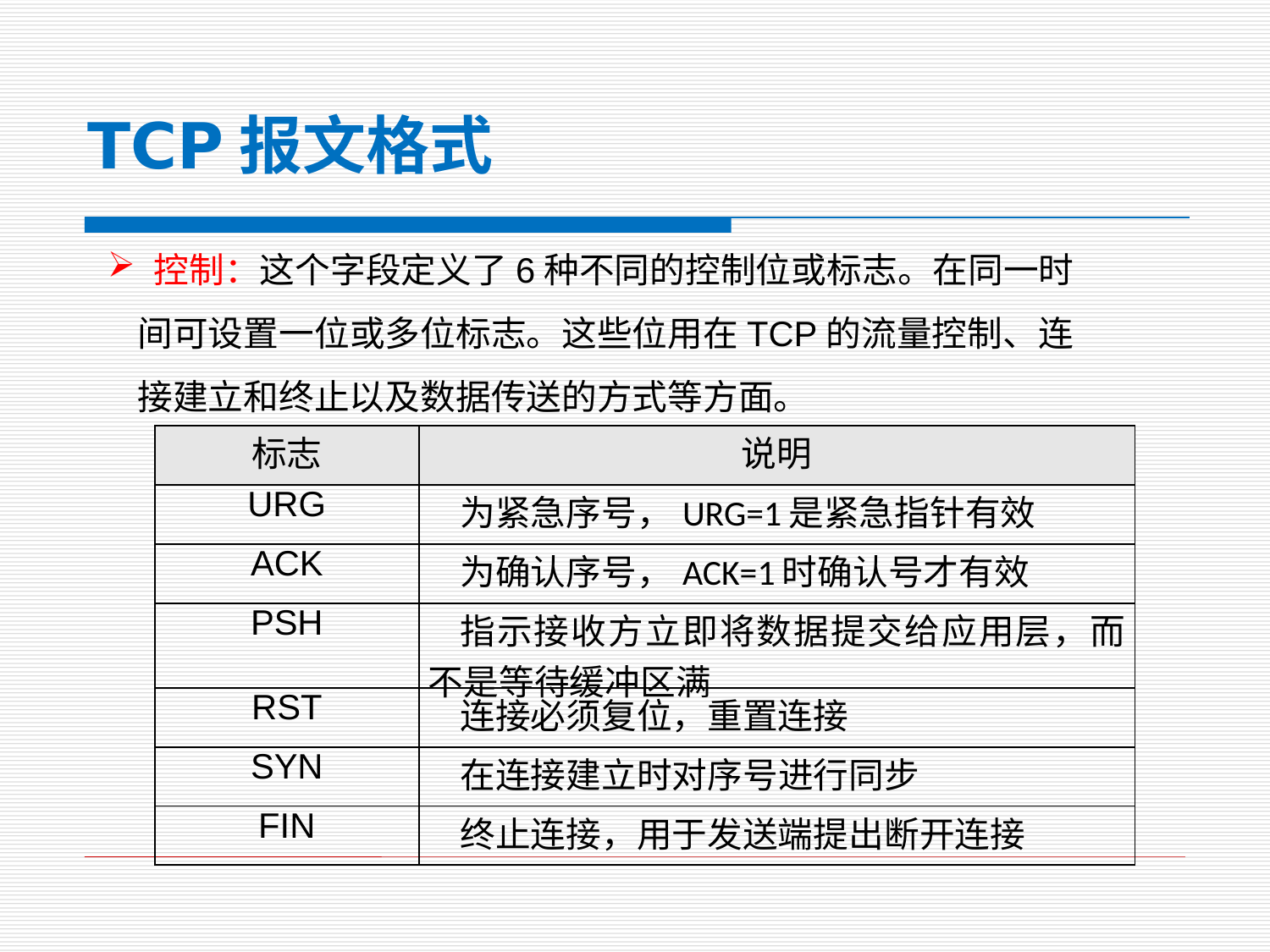

# TCP报文格式
 控制：这个字段定义了6种不同的控制位或标志。在同一时间可设置一位或多位标志。这些位用在TCP的流量控制、连接建立和终止以及数据传送的方式等方面。
| 标志 | 说明 |
| --- | --- |
| URG | 为紧急序号，URG=1是紧急指针有效 |
| ACK | 为确认序号，ACK=1时确认号才有效 |
| PSH | 指示接收方立即将数据提交给应用层，而不是等待缓冲区满 |
| RST | 连接必须复位，重置连接 |
| SYN | 在连接建立时对序号进行同步 |
| FIN | 终止连接，用于发送端提出断开连接 |